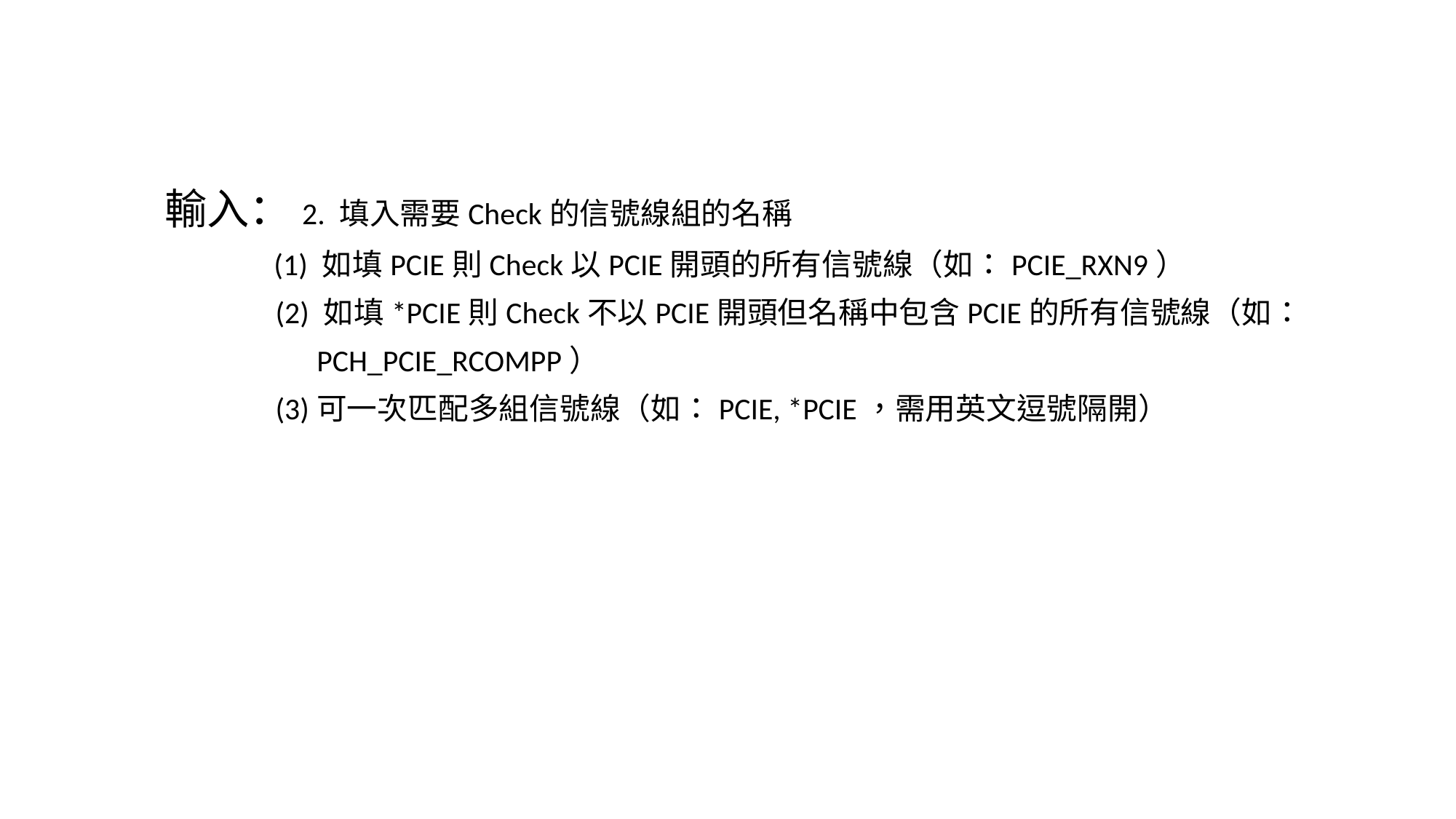

輸入：2. 填入需要Check的信號線組的名稱
	(1) 如填PCIE則Check以PCIE開頭的所有信號線（如：PCIE_RXN9）
                (2) 如填*PCIE則Check不以PCIE開頭但名稱中包含PCIE的所有信號線（如：
                      PCH_PCIE_RCOMPP）
                (3)可一次匹配多組信號線（如：PCIE, *PCIE，需用英文逗號隔開）